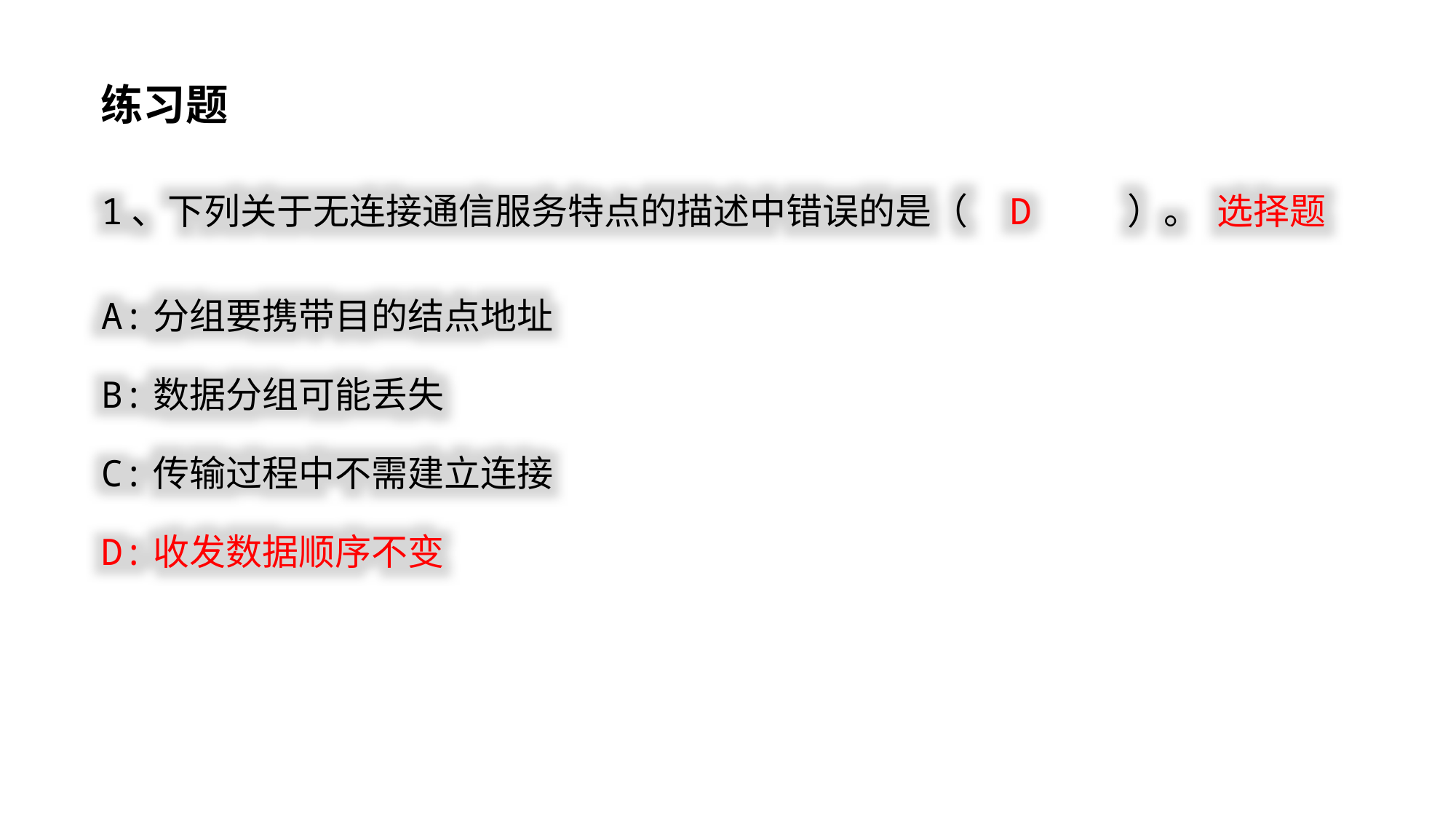

练习题
1、下列关于无连接通信服务特点的描述中错误的是（    D    ）。  选择题

A:分组要携带目的结点地址

B:数据分组可能丢失

C:传输过程中不需建立连接

D:收发数据顺序不变